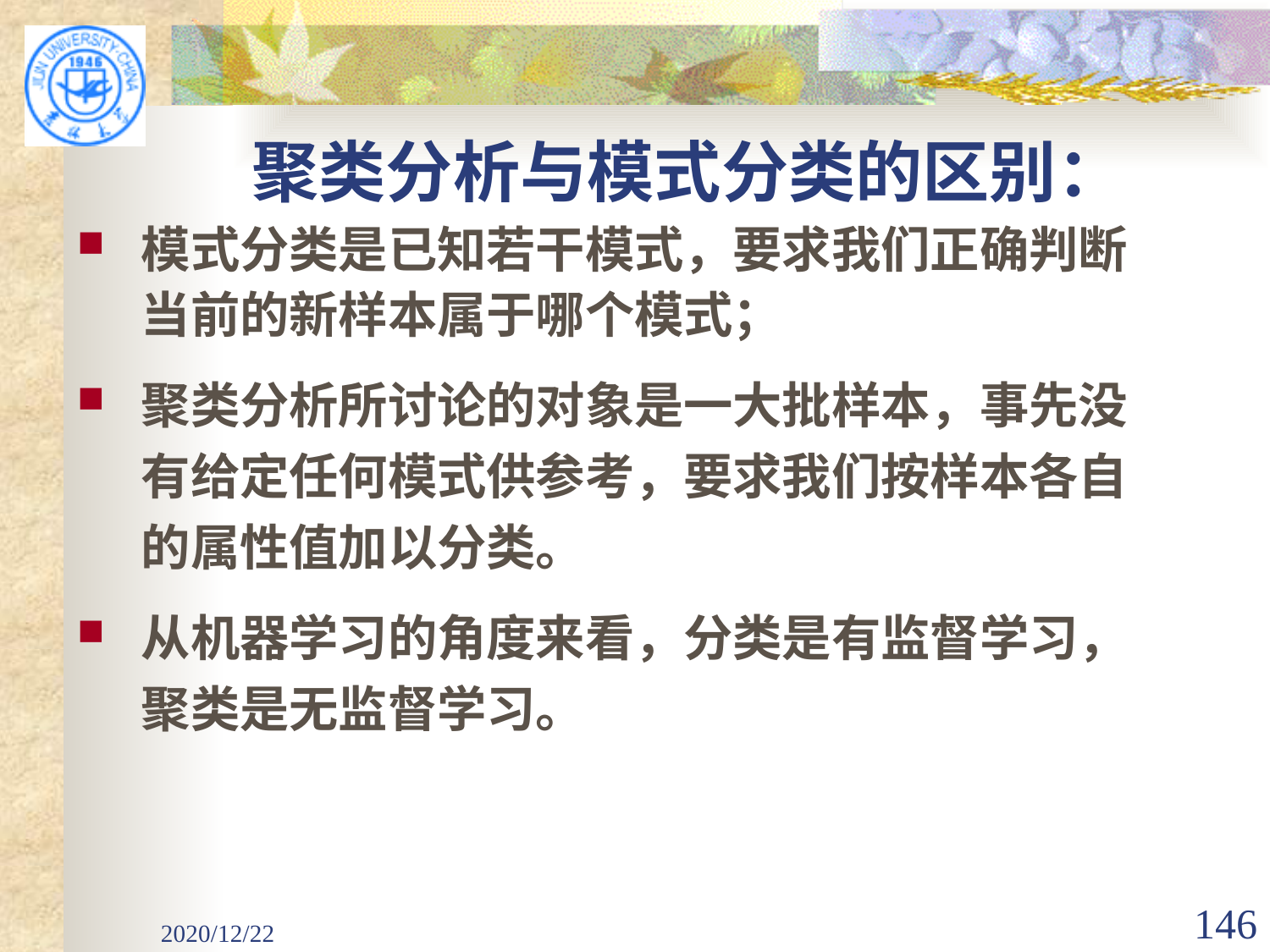

# 聚类分析与模式分类的区别：
模式分类是已知若干模式，要求我们正确判断当前的新样本属于哪个模式；
聚类分析所讨论的对象是一大批样本，事先没有给定任何模式供参考，要求我们按样本各自的属性值加以分类。
从机器学习的角度来看，分类是有监督学习，聚类是无监督学习。
2020/12/22
146